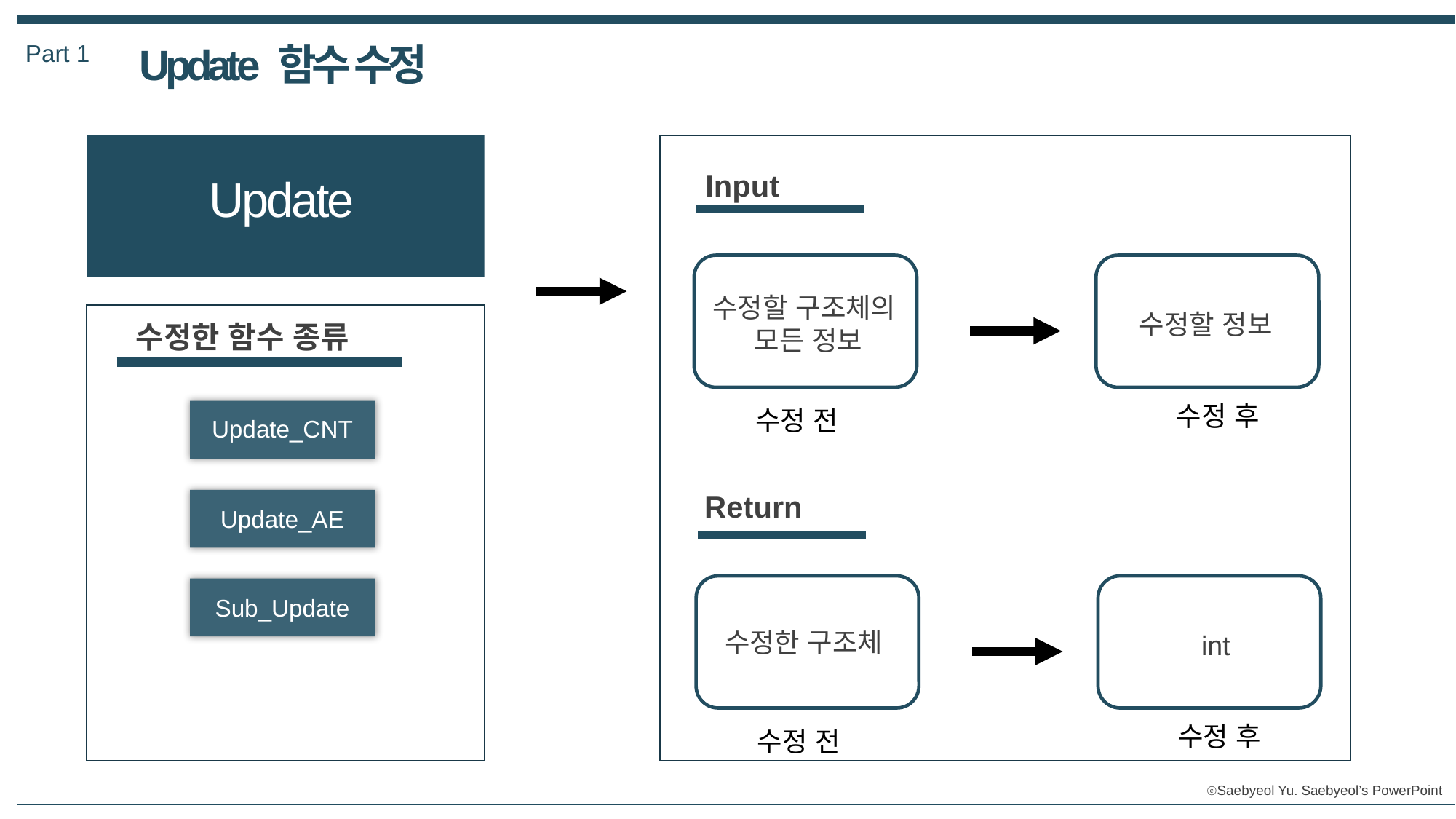

Part 1
Update 함수 수정

Input
Update

수정할 구조체의
모든 정보
수정할 정보

수정한 함수 종류
수정 후
수정 전

Update_CNT
Return

Update_AE

Sub_Update
수정한 구조체
int
수정 후
수정 전